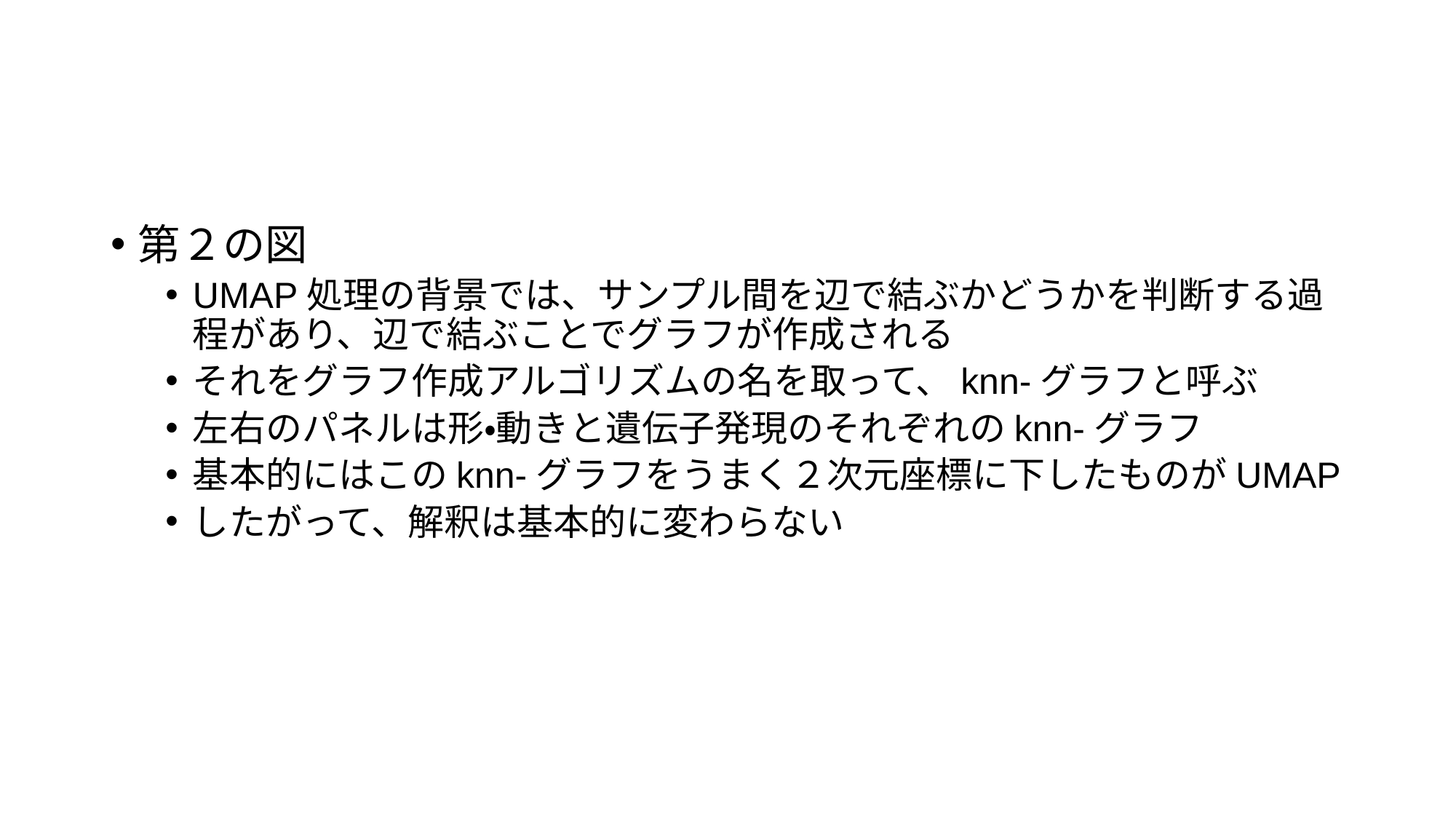

#
第２の図
UMAP処理の背景では、サンプル間を辺で結ぶかどうかを判断する過程があり、辺で結ぶことでグラフが作成される
それをグラフ作成アルゴリズムの名を取って、knn-グラフと呼ぶ
左右のパネルは形・動きと遺伝子発現のそれぞれのknn-グラフ
基本的にはこのknn-グラフをうまく２次元座標に下したものがUMAP
したがって、解釈は基本的に変わらない